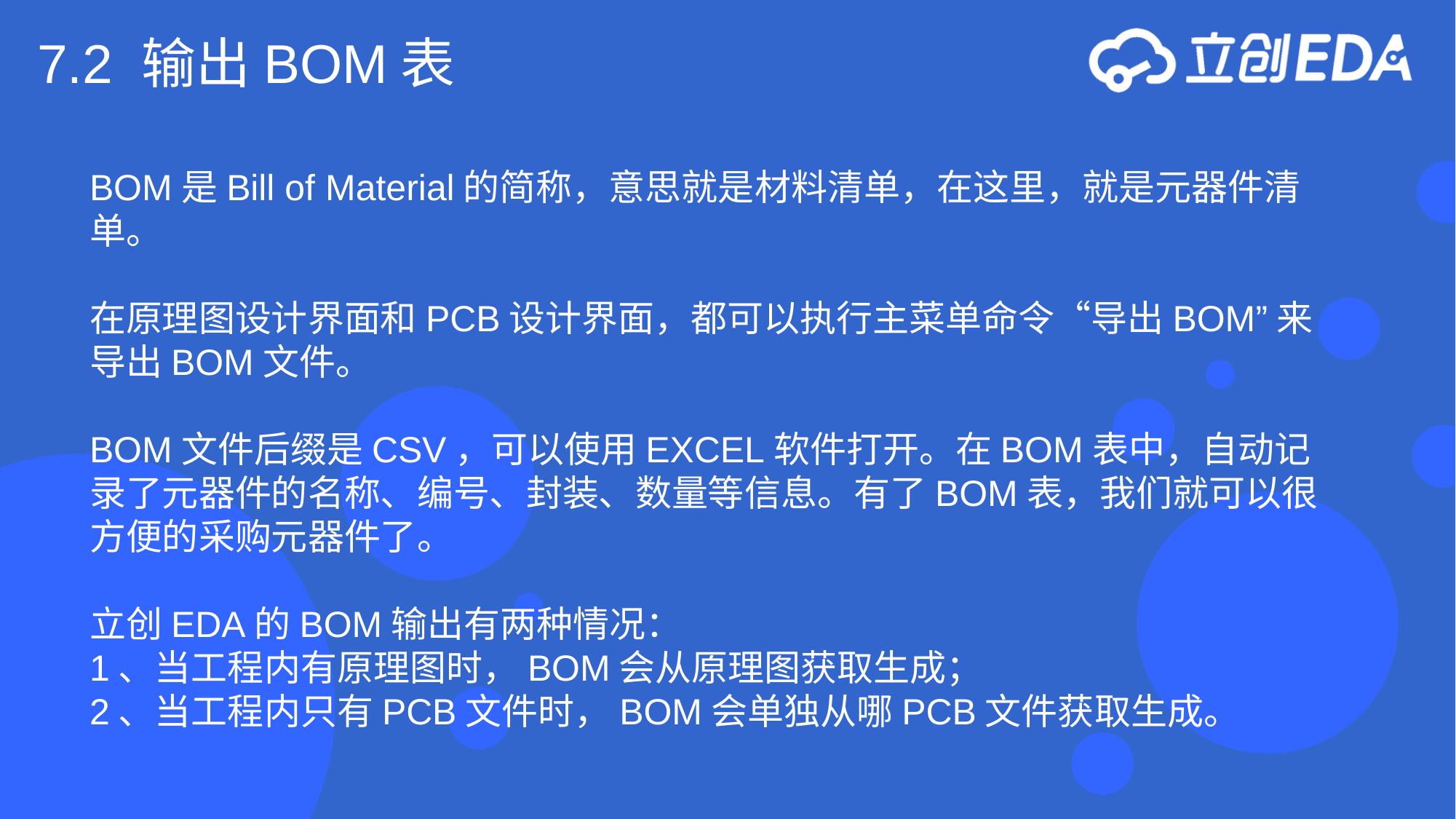

7.2 输出BOM表
BOM是Bill of Material的简称，意思就是材料清单，在这里，就是元器件清单。

在原理图设计界面和PCB设计界面，都可以执行主菜单命令“导出BOM”来导出BOM文件。

BOM文件后缀是CSV，可以使用EXCEL软件打开。在BOM表中，自动记录了元器件的名称、编号、封装、数量等信息。有了BOM表，我们就可以很方便的采购元器件了。

立创EDA的BOM输出有两种情况：
1、当工程内有原理图时，BOM会从原理图获取生成；
2、当工程内只有PCB文件时，BOM会单独从哪PCB文件获取生成。